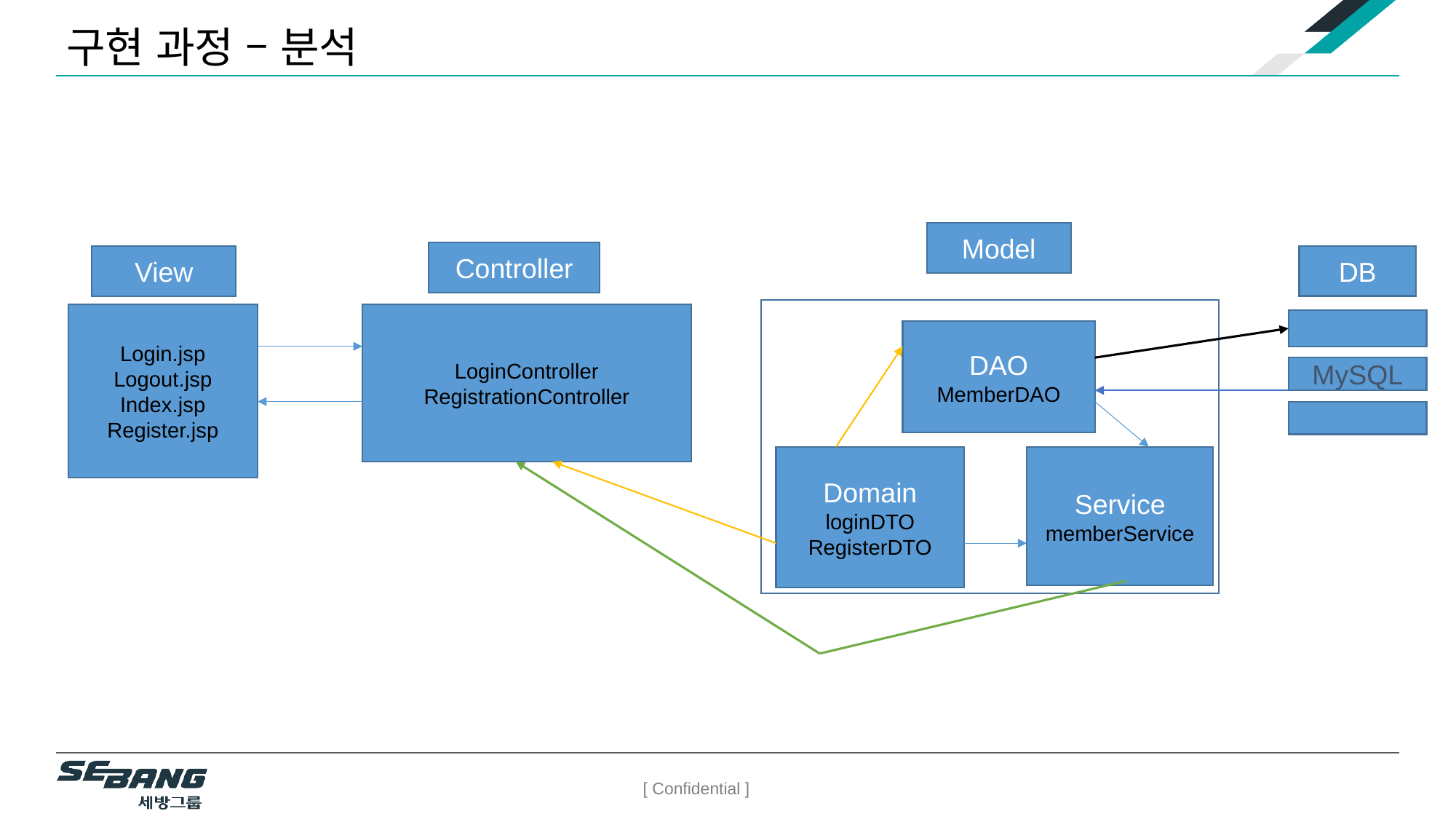

구현 과정 – 분석
Model
Controller
DB
View

Login.jsp
Logout.jsp
Index.jsp
Register.jsp
LoginController
RegistrationController

DAO
MemberDAO
MySQL

Domain
loginDTO
RegisterDTO
Service
memberService